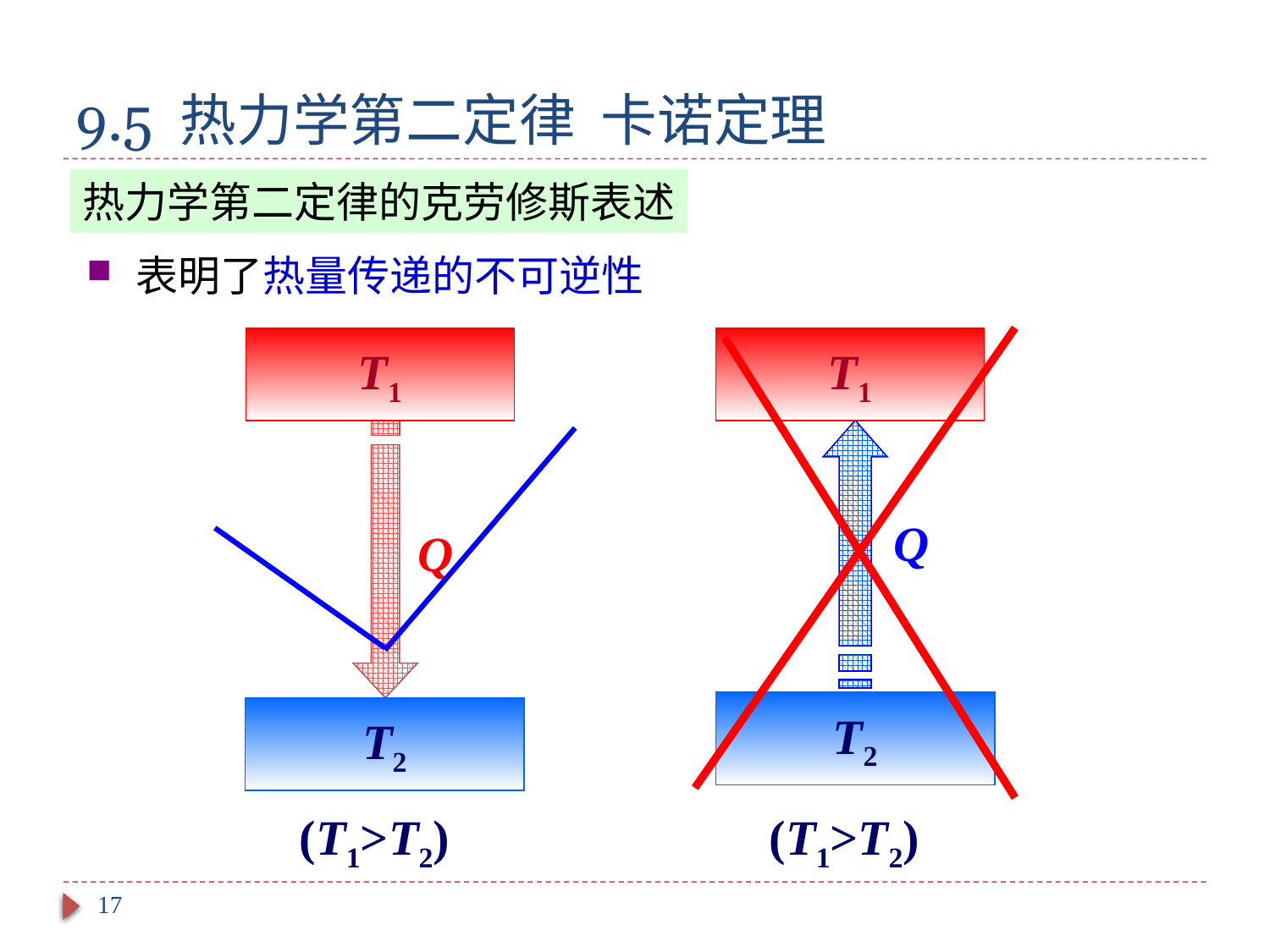

# 9.5 热力学第二定律  卡诺定理
热力学第二定律的克劳修斯表述
 表明了热量传递的不可逆性
T1

Q
T2
(T1>T2)

T1
Q

T2
(T1>T2)

17